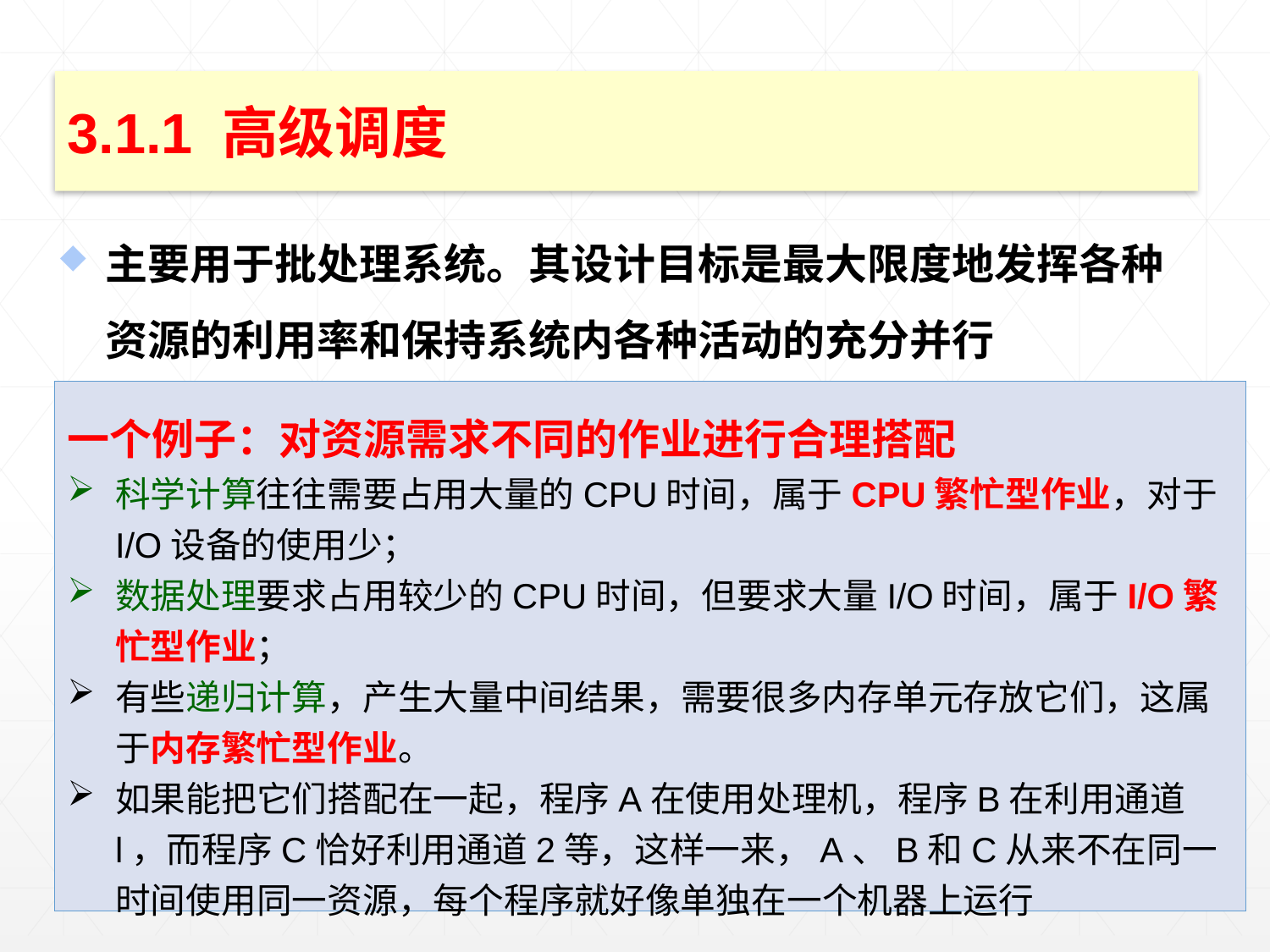

3.1.1 高级调度
主要用于批处理系统。其设计目标是最大限度地发挥各种资源的利用率和保持系统内各种活动的充分并行

一个例子：对资源需求不同的作业进行合理搭配
科学计算往往需要占用大量的CPU时间，属于CPU繁忙型作业，对于I/O设备的使用少；
数据处理要求占用较少的CPU时间，但要求大量I/O时间，属于I/O繁忙型作业；
有些递归计算，产生大量中间结果，需要很多内存单元存放它们，这属于内存繁忙型作业。
如果能把它们搭配在一起，程序A在使用处理机，程序B在利用通道l，而程序C恰好利用通道2等，这样一来，A、B和C从来不在同一时间使用同一资源，每个程序就好像单独在一个机器上运行